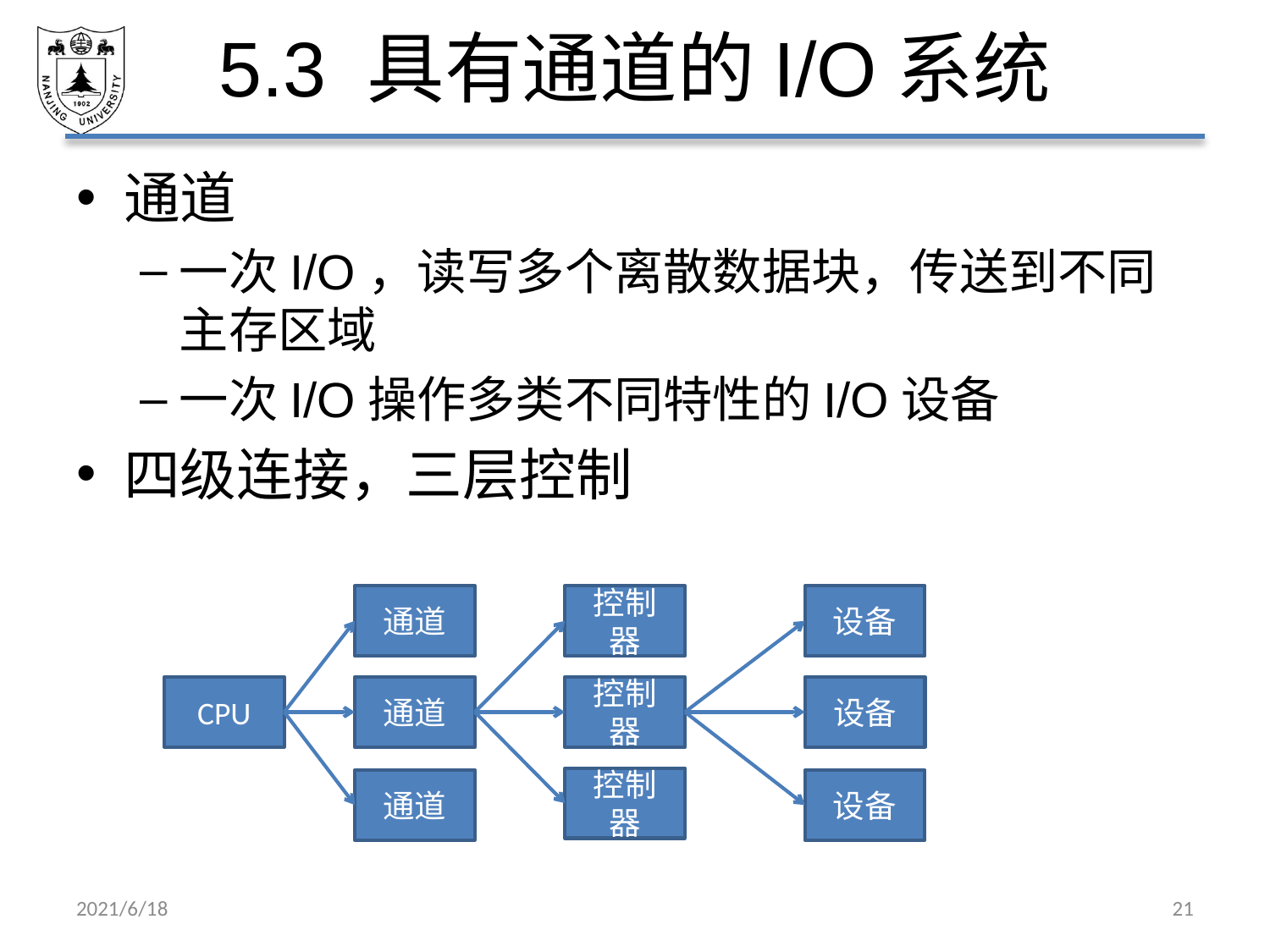

# 5.3 具有通道的I/O系统
通道
一次I/O，读写多个离散数据块，传送到不同主存区域
一次I/O操作多类不同特性的I/O设备
四级连接，三层控制

通道
控制器
设备
CPU
通道
控制器
设备
控制器
通道
设备
2021/6/18
21